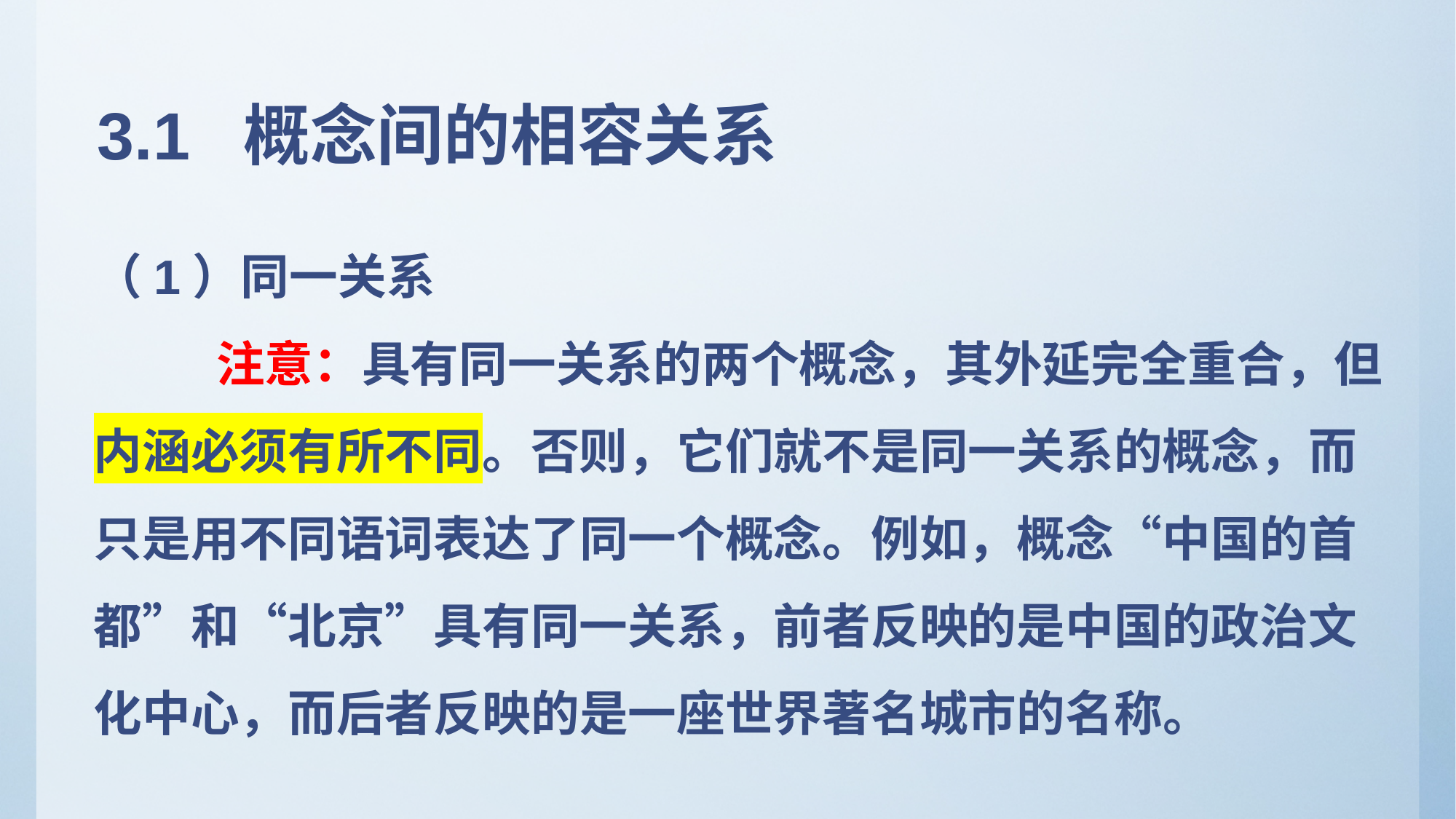

# 3.1  概念间的相容关系
（1）同一关系
          注意：具有同一关系的两个概念，其外延完全重合，但内涵必须有所不同。否则，它们就不是同一关系的概念，而只是用不同语词表达了同一个概念。例如，概念“中国的首都”和“北京”具有同一关系，前者反映的是中国的政治文化中心，而后者反映的是一座世界著名城市的名称。